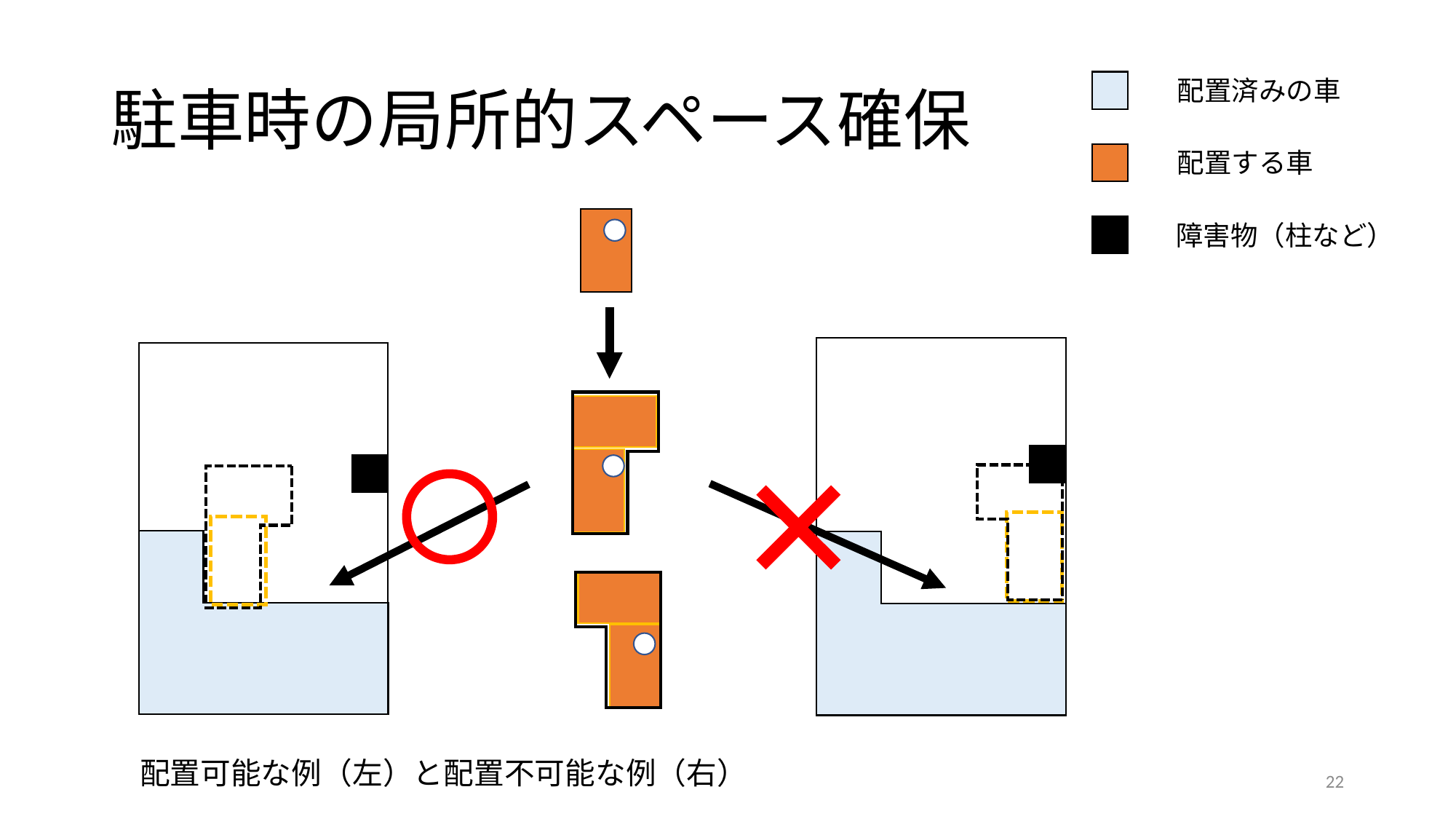

# 駐車時の局所的スペース確保
配置済みの車

配置する車

障害物（柱など）

配置可能な例（左）と配置不可能な例（右）
22